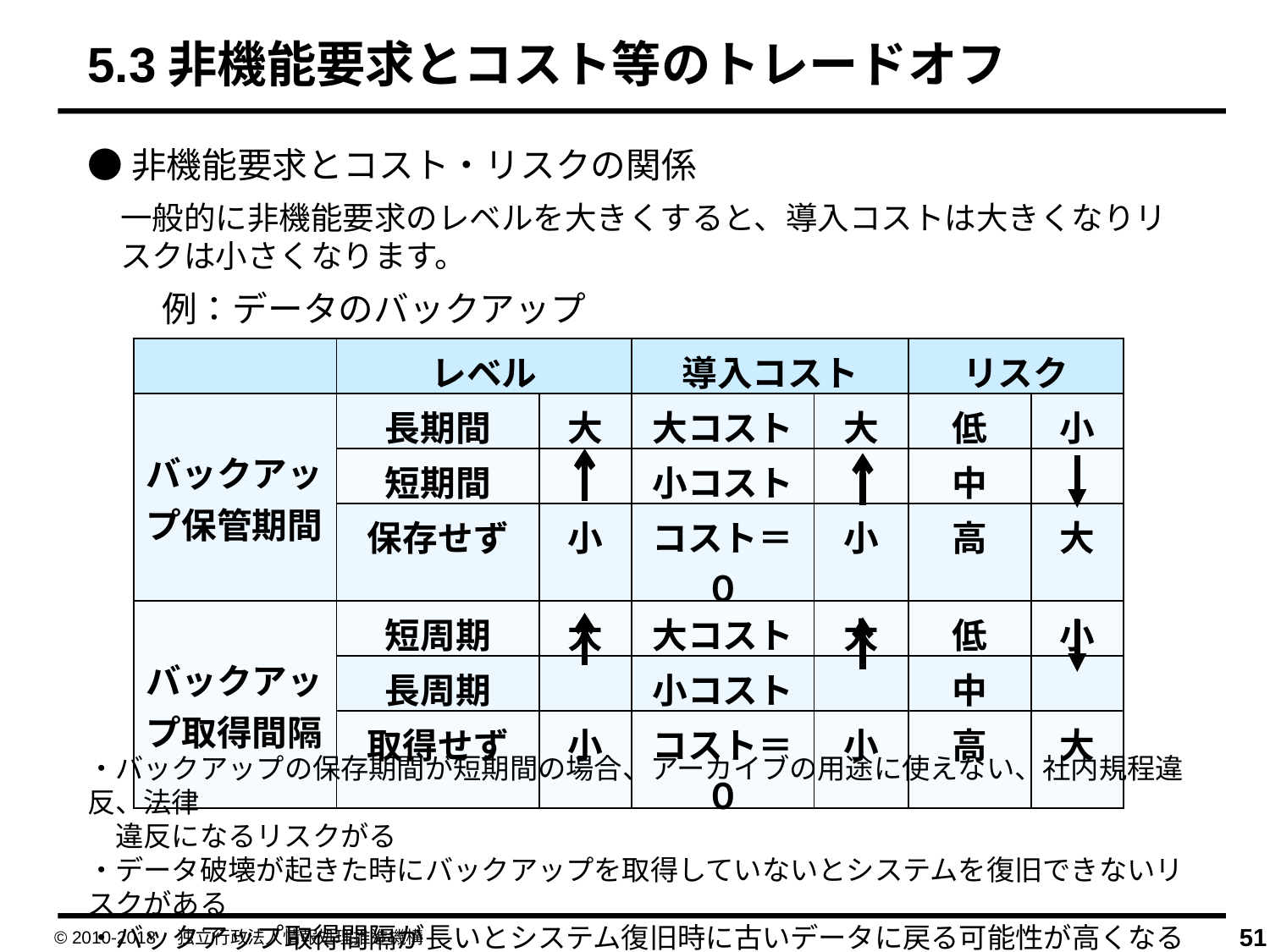

5.3非機能要求とコスト等のトレードオフ
●非機能要求とコスト・リスクの関係
一般的に非機能要求のレベルを大きくすると、導入コストは大きくなりリスクは小さくなります。
例：データのバックアップ
|  | レベル |  | 導入コスト |  | リスク |  |
| --- | --- | --- | --- | --- | --- | --- |
| バックアップ保管期間 | 長期間 | 大 | 大コスト | 大 | 低 | 小 |
|  | 短期間 |  | 小コスト |  | 中 |  |
|  | 保存せず | 小 | コスト＝０ | 小 | 高 | 大 |
| バックアップ取得間隔 | 短周期 | 大 | 大コスト | 大 | 低 | 小 |
|  | 長周期 |  | 小コスト |  | 中 |  |
|  | 取得せず | 小 | コスト＝０ | 小 | 高 | 大 |
・バックアップの保存期間が短期間の場合、アーカイブの用途に使えない、社内規程違反、法律　
　違反になるリスクがる
・データ破壊が起きた時にバックアップを取得していないとシステムを復旧できないリスクがある
・バックアップ取得間隔が長いとシステム復旧時に古いデータに戻る可能性が高くなるリスクがある
© 2010-2018　独立行政法人情報処理推進機構